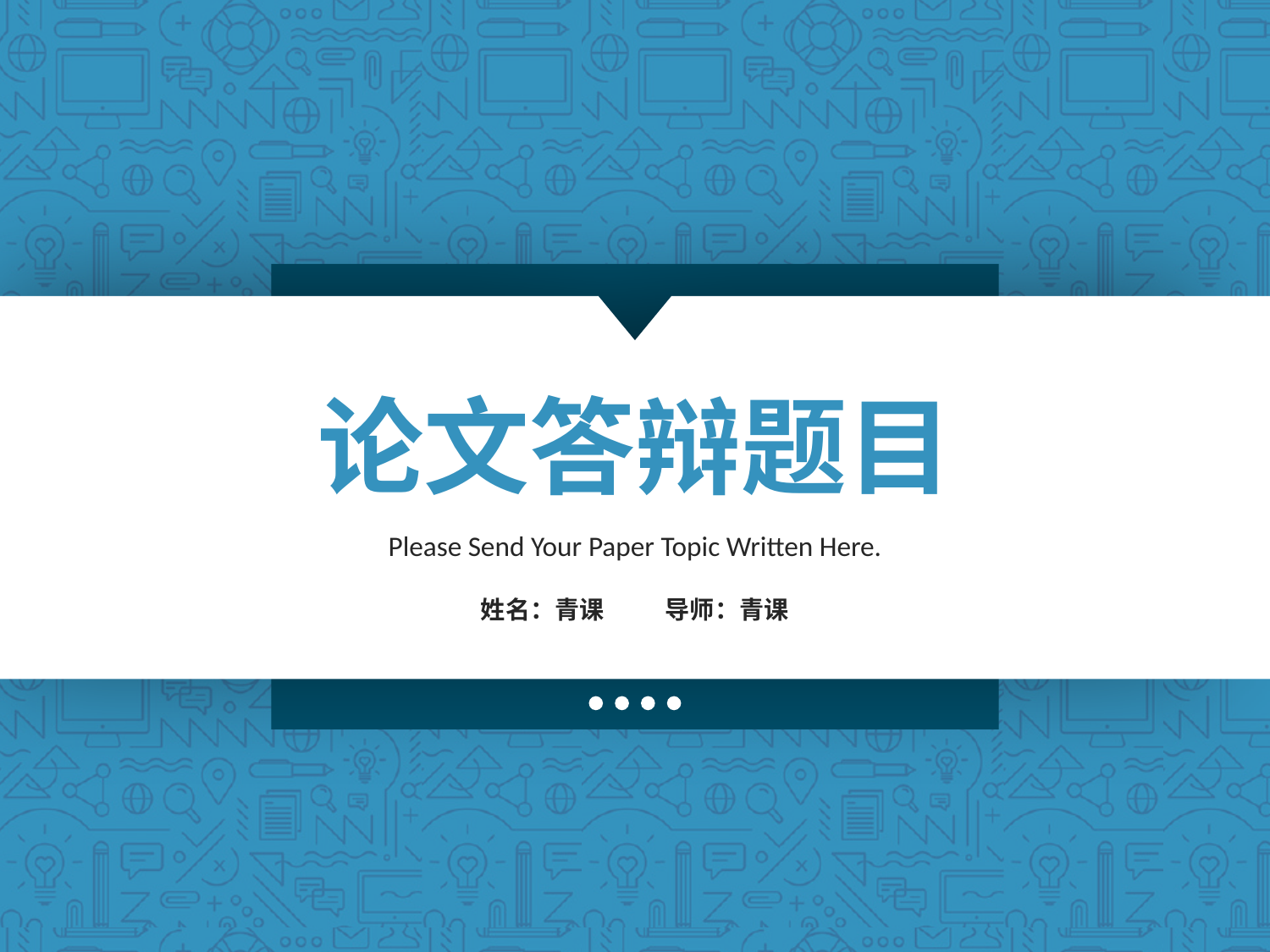

论文答辩题目
Please Send Your Paper Topic Written Here.
姓名：青课           导师：青课